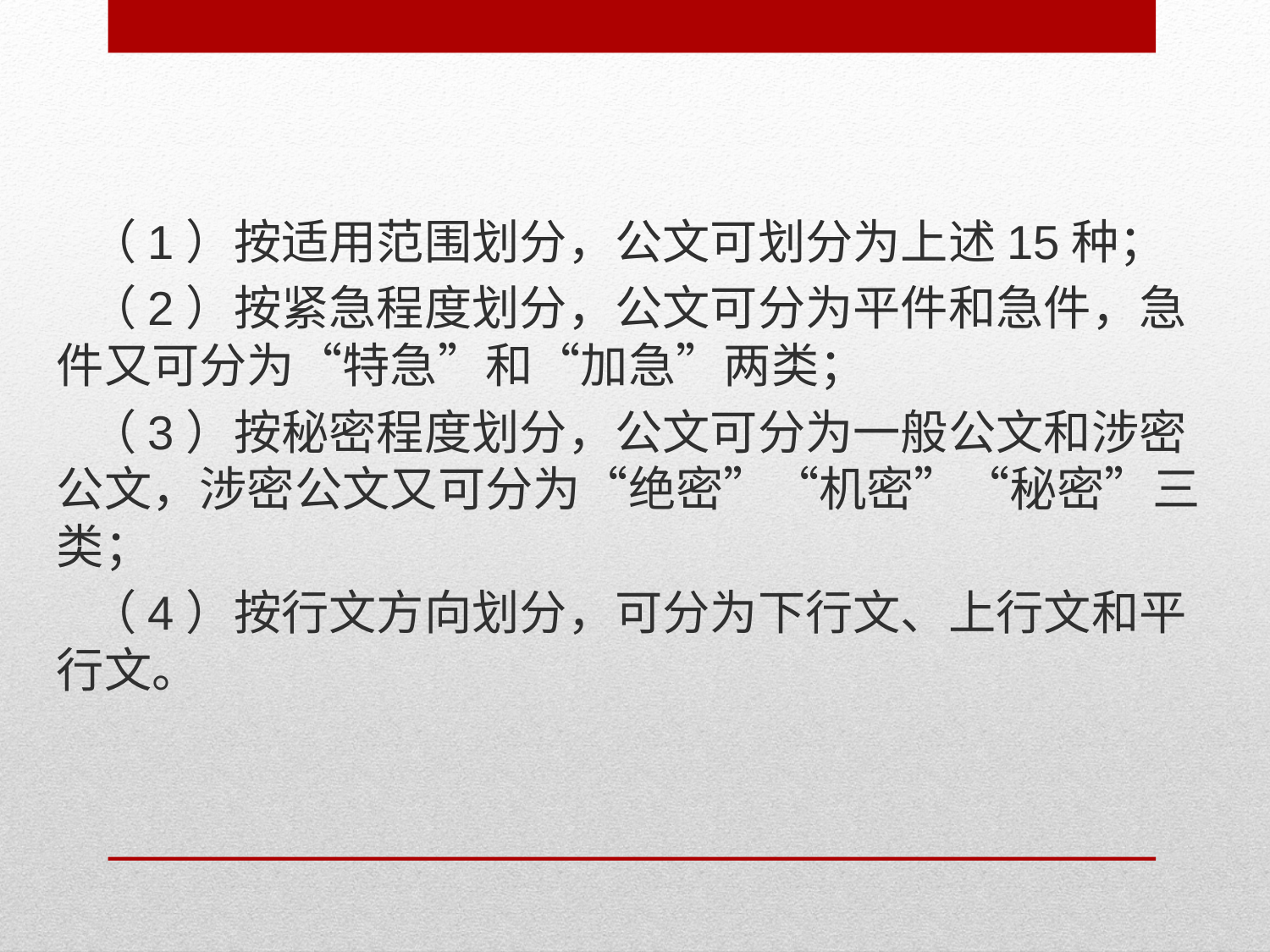

（1）按适用范围划分，公文可划分为上述15种；
  （2）按紧急程度划分，公文可分为平件和急件，急件又可分为“特急”和“加急”两类；
  （3）按秘密程度划分，公文可分为一般公文和涉密公文，涉密公文又可分为“绝密”“机密”“秘密”三类；
  （4）按行文方向划分，可分为下行文、上行文和平行文。